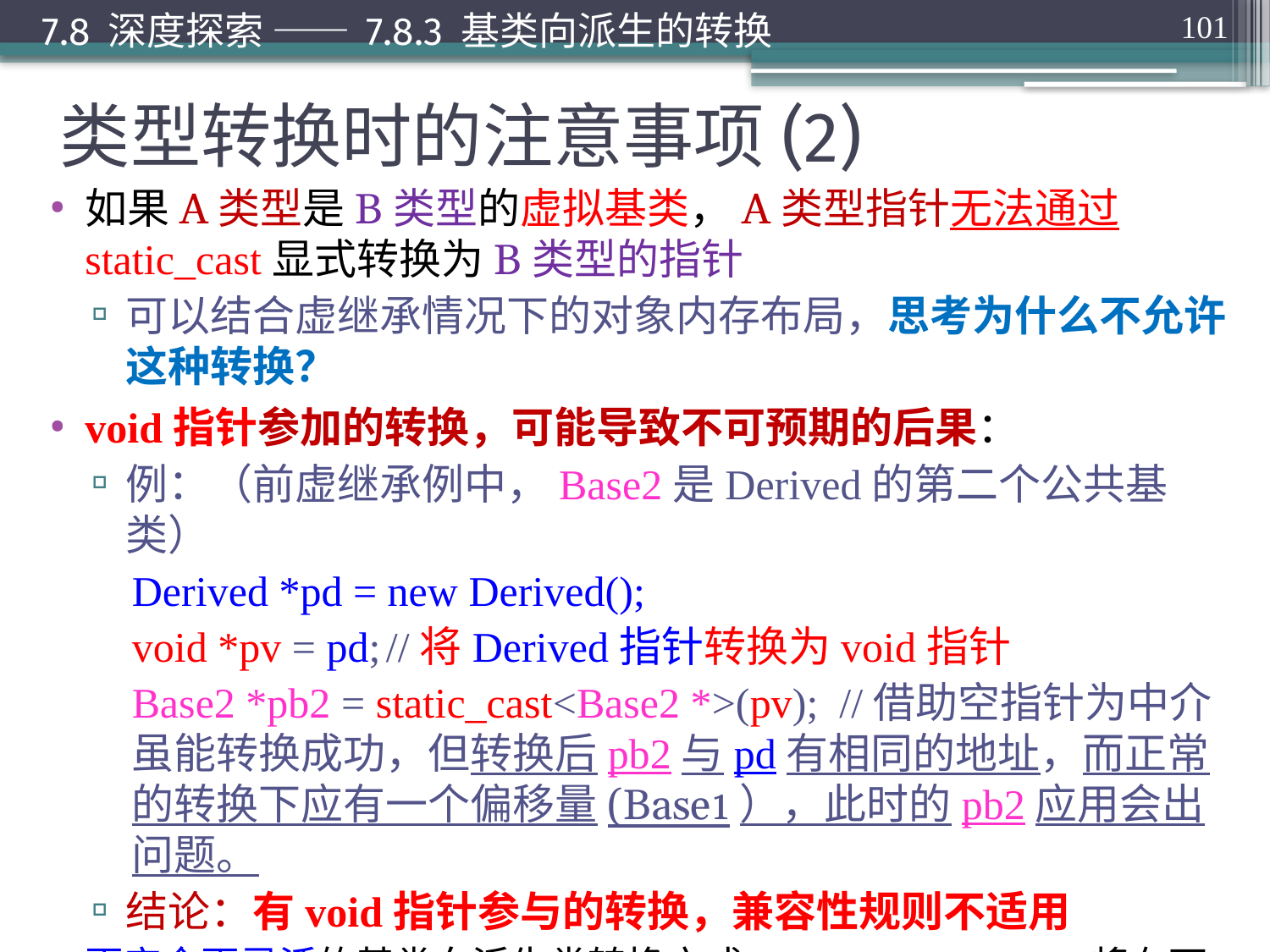

7.8 深度探索 —— 7.8.3 基类向派生的转换
101
# 类型转换时的注意事项(2)
如果A类型是B类型的虚拟基类，A类型指针无法通过static_cast显式转换为B类型的指针
可以结合虚继承情况下的对象内存布局，思考为什么不允许这种转换？
void指针参加的转换，可能导致不可预期的后果：
例：（前虚继承例中，Base2是Derived的第二个公共基类）
Derived *pd = new Derived();
void *pv = pd;	//将Derived指针转换为void指针
Base2 *pb2 = static_cast<Base2 *>(pv);  //借助空指针为中介虽能转换成功，但转换后pb2与pd有相同的地址，而正常的转换下应有一个偏移量(Base1），此时的pb2应用会出问题。
结论：有void指针参与的转换，兼容性规则不适用
更安全更灵活的基类向派生类转换方式——dynamic_cast，将在下一讲介绍